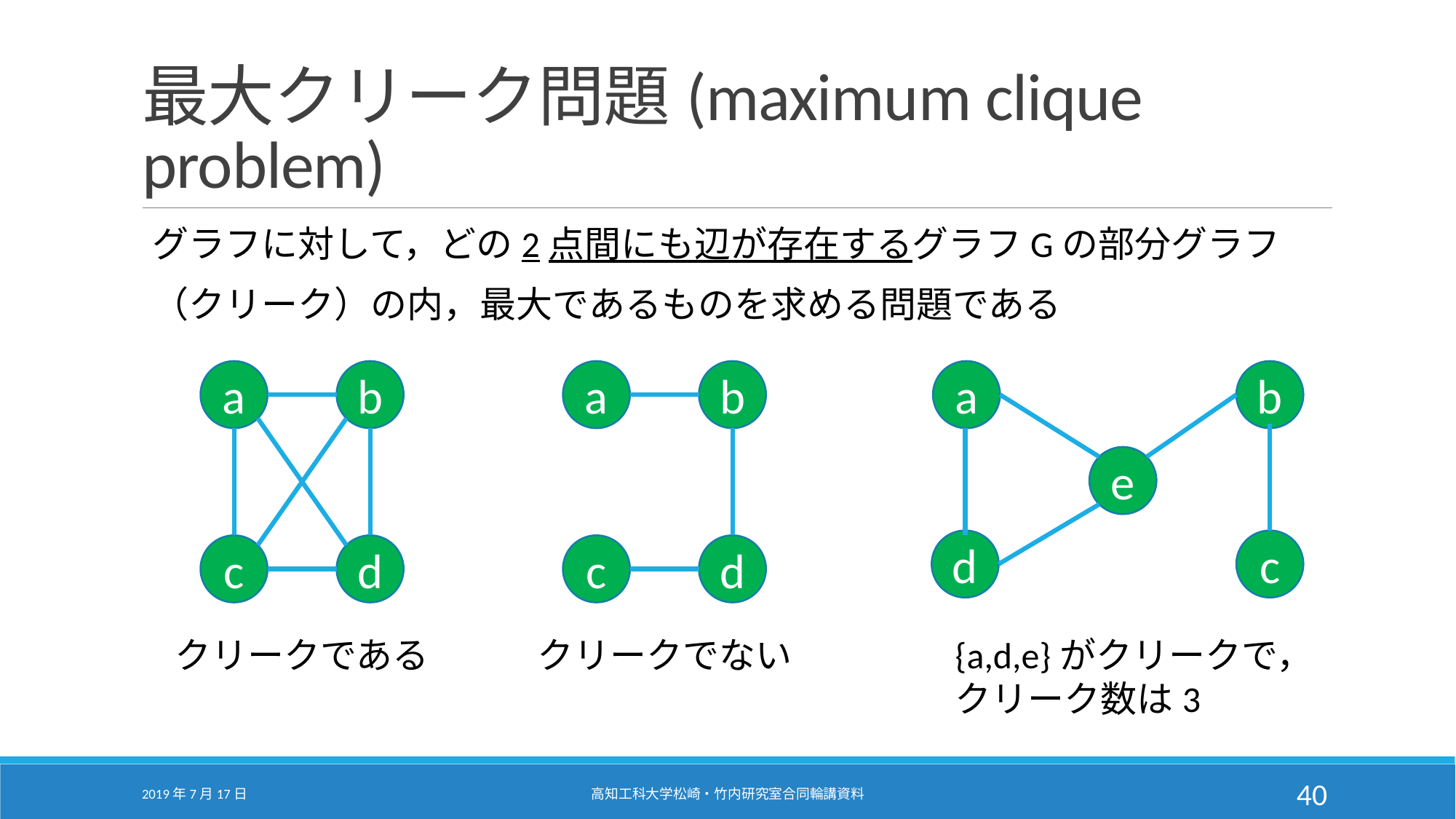

# 最大クリーク問題(maximum clique problem)
グラフに対して，どの2点間にも辺が存在するグラフGの部分グラフ
（クリーク）の内，最大であるものを求める問題である

a
b
b
b
a
a
e
c
d
d
d
c
c
クリークでない
{a,d,e}がクリークで，
クリーク数は3
クリークである
2019年7月17日
高知工科大学松崎・竹内研究室合同輪講資料
40